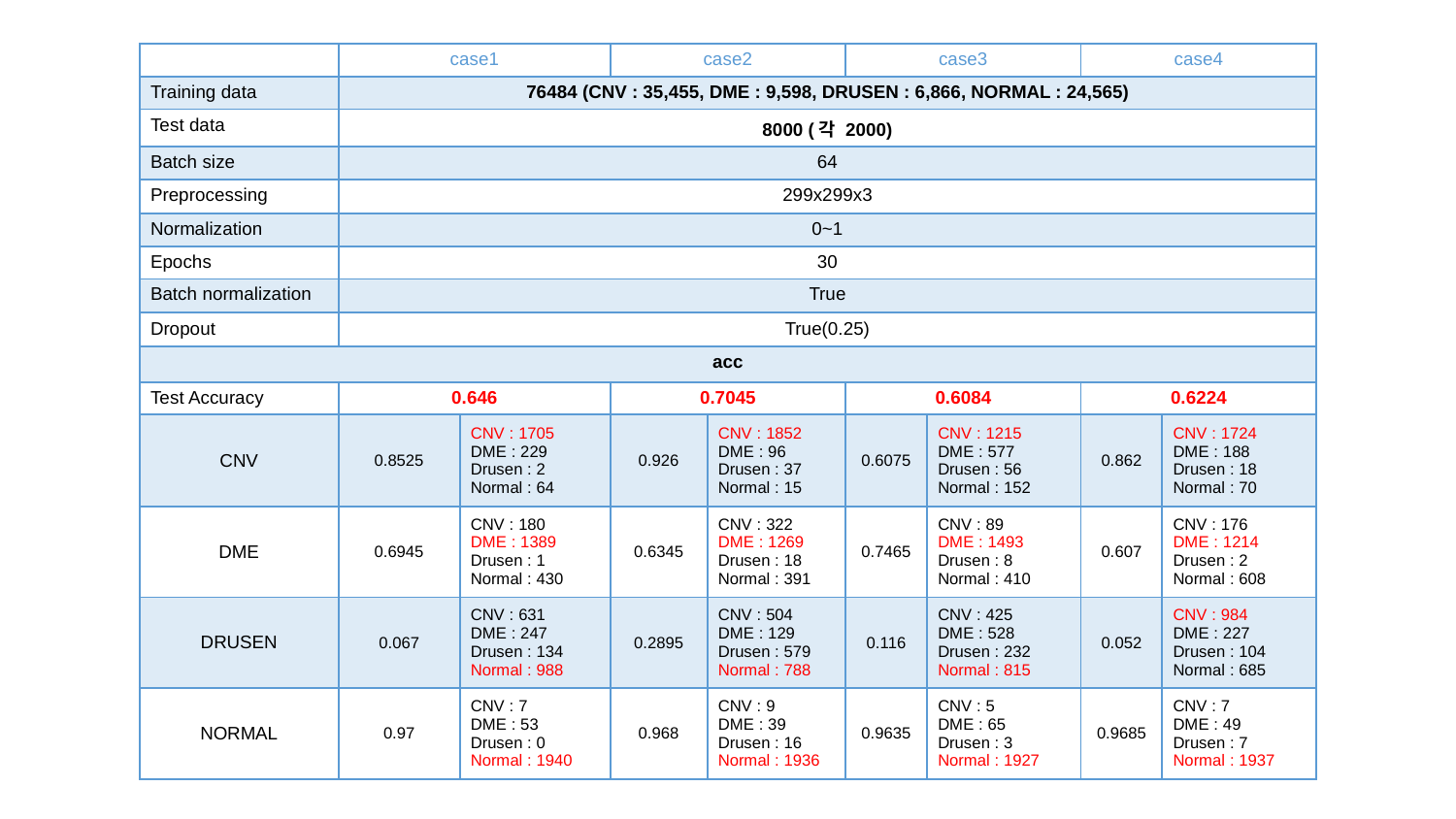

|  | case1 |  | case2 |  | case3 |  | case4 |  |
| --- | --- | --- | --- | --- | --- | --- | --- | --- |
| Training data | 76484 (CNV : 35,455, DME : 9,598, DRUSEN : 6,866, NORMAL : 24,565) |  |  |  |  |  |  |  |
| Test data | 8000 (각 2000) |  |  |  |  |  |  |  |
| Batch size | 64 |  |  |  |  |  |  |  |
| Preprocessing | 299x299x3 |  |  |  |  |  |  |  |
| Normalization | 0~1 |  |  |  |  |  |  |  |
| Epochs | 30 |  |  |  |  |  |  |  |
| Batch normalization | True |  |  |  |  |  |  |  |
| Dropout | True(0.25) |  |  |  |  |  |  |  |
| acc |  |  |  |  |  |  |  |  |
| Test Accuracy | 0.646 |  | 0.7045 |  | 0.6084 |  | 0.6224 |  |
| CNV | 0.8525 | CNV : 1705 DME : 229 Drusen : 2 Normal : 64 | 0.926 | CNV : 1852 DME : 96 Drusen : 37 Normal : 15 | 0.6075 | CNV : 1215 DME : 577 Drusen : 56 Normal : 152 | 0.862 | CNV : 1724 DME : 188 Drusen : 18 Normal : 70 |
| DME | 0.6945 | CNV : 180 DME : 1389 Drusen : 1 Normal : 430 | 0.6345 | CNV : 322 DME : 1269 Drusen : 18 Normal : 391 | 0.7465 | CNV : 89 DME : 1493 Drusen : 8 Normal : 410 | 0.607 | CNV : 176 DME : 1214 Drusen : 2 Normal : 608 |
| DRUSEN | 0.067 | CNV : 631 DME : 247 Drusen : 134 Normal : 988 | 0.2895 | CNV : 504 DME : 129 Drusen : 579 Normal : 788 | 0.116 | CNV : 425 DME : 528 Drusen : 232 Normal : 815 | 0.052 | CNV : 984 DME : 227 Drusen : 104 Normal : 685 |
| NORMAL | 0.97 | CNV : 7 DME : 53 Drusen : 0 Normal : 1940 | 0.968 | CNV : 9 DME : 39 Drusen : 16 Normal : 1936 | 0.9635 | CNV : 5 DME : 65 Drusen : 3 Normal : 1927 | 0.9685 | CNV : 7 DME : 49 Drusen : 7 Normal : 1937 |